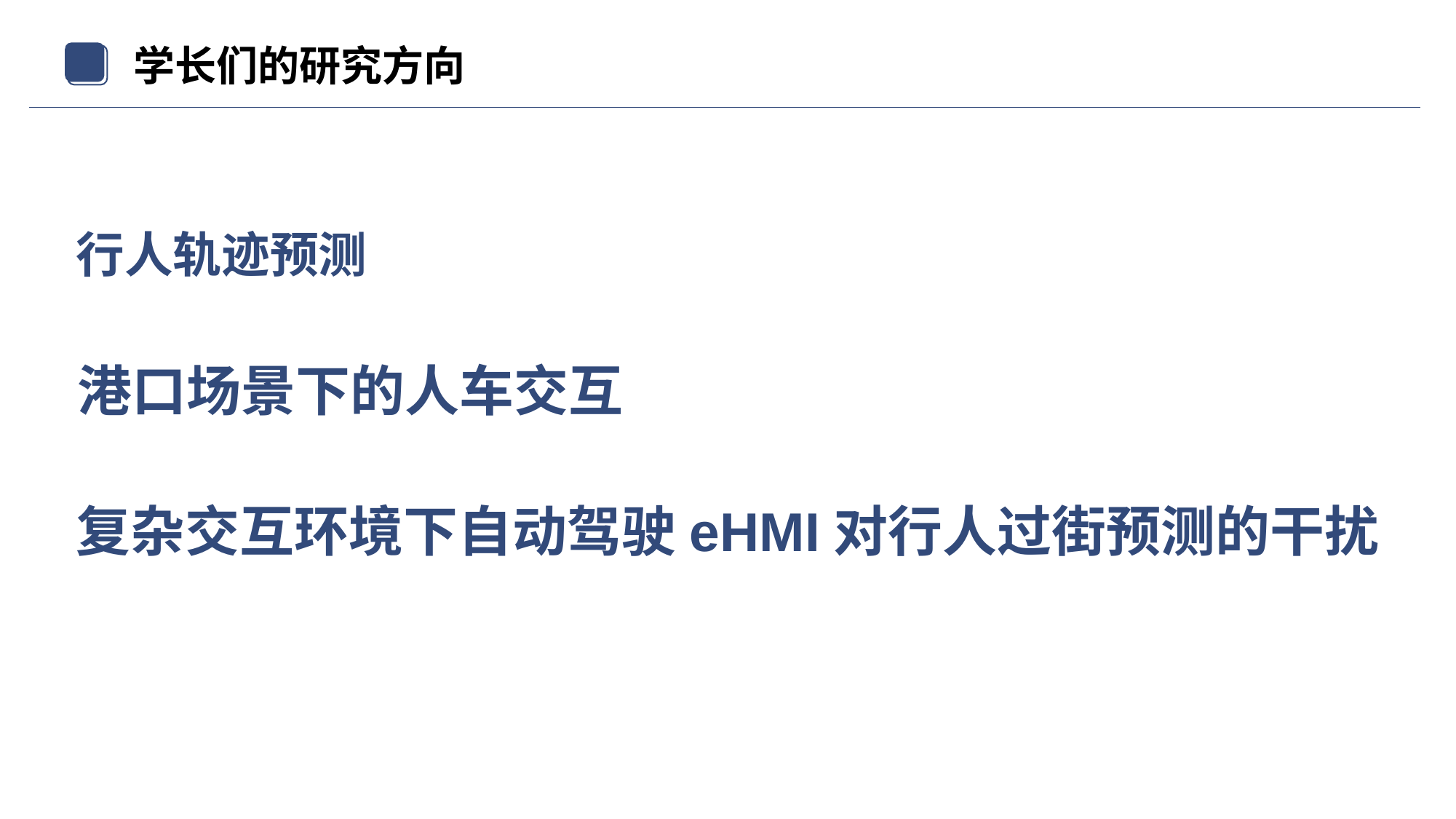

学长们的研究方向
行人轨迹预测
港口场景下的人车交互
复杂交互环境下自动驾驶eHMI对行人过街预测的干扰